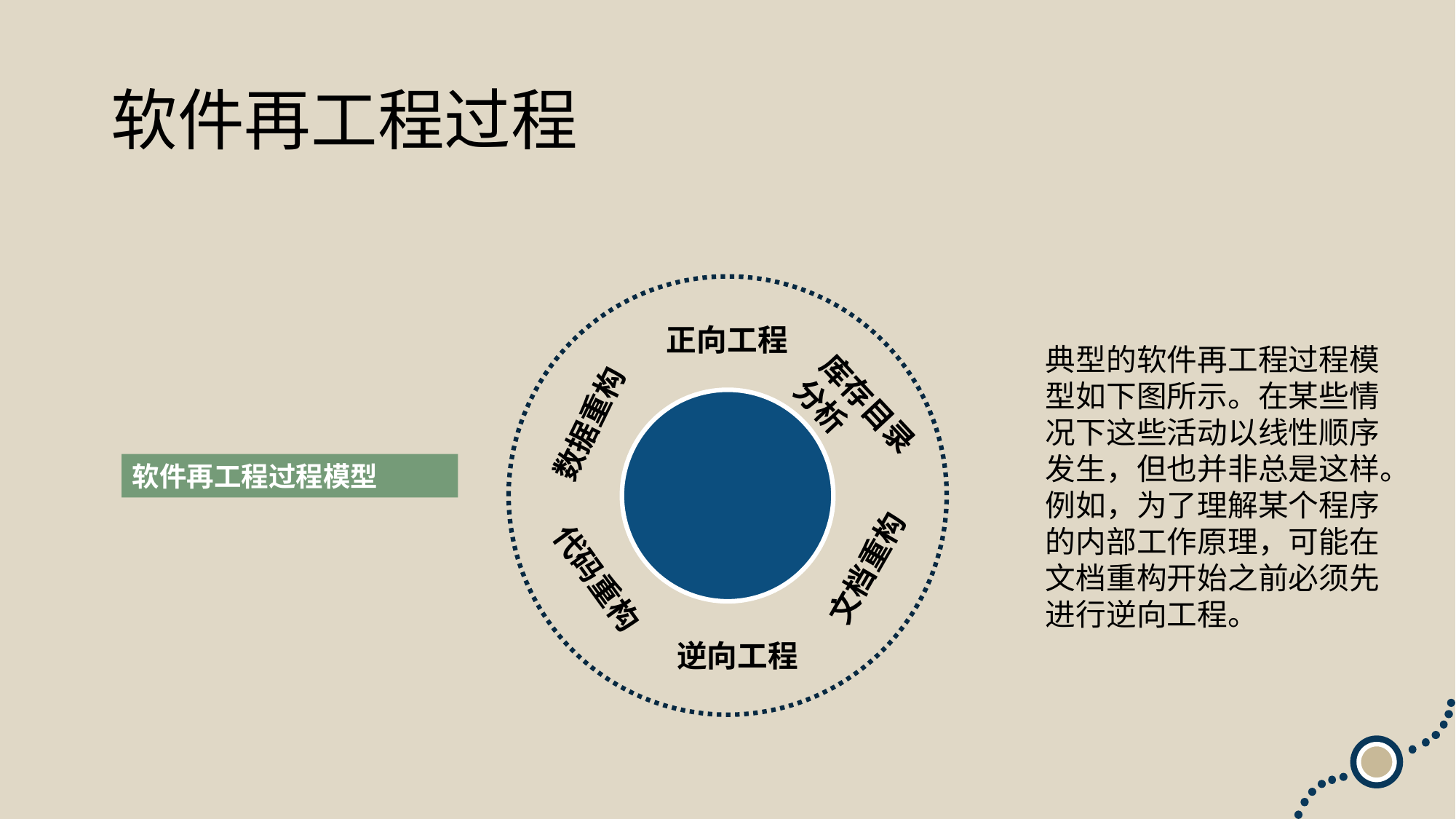

# 软件再工程过程

正向工程
典型的软件再工程过程模型如下图所示。在某些情况下这些活动以线性顺序发生，但也并非总是这样。例如，为了理解某个程序的内部工作原理，可能在文档重构开始之前必须先进行逆向工程。
库存目录分析

数据重构
软件再工程过程模型
文档重构
代码重构
逆向工程